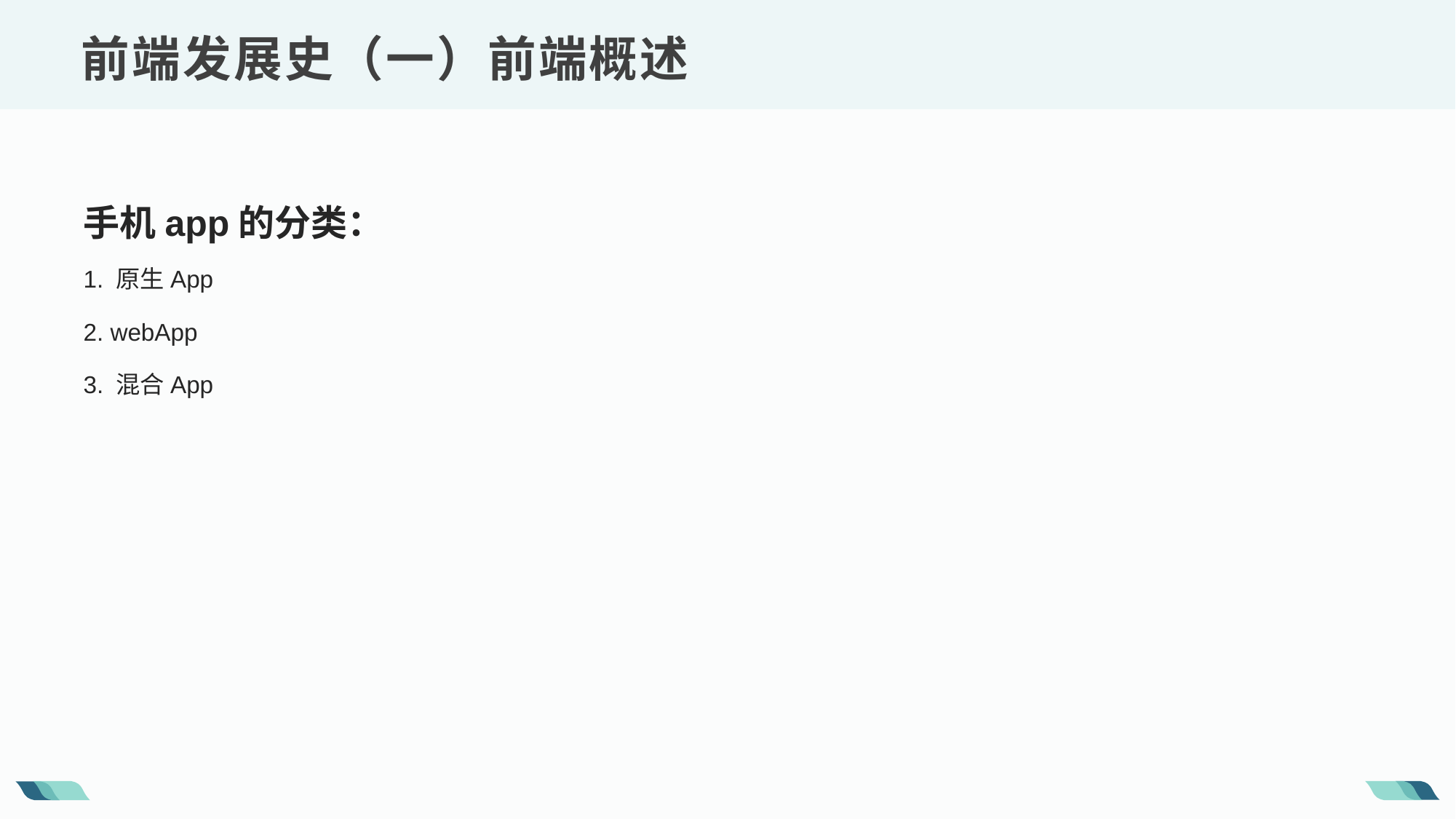

前端发展史（一）前端概述
手机app的分类：
1. 原生App
2. webApp
3. 混合App